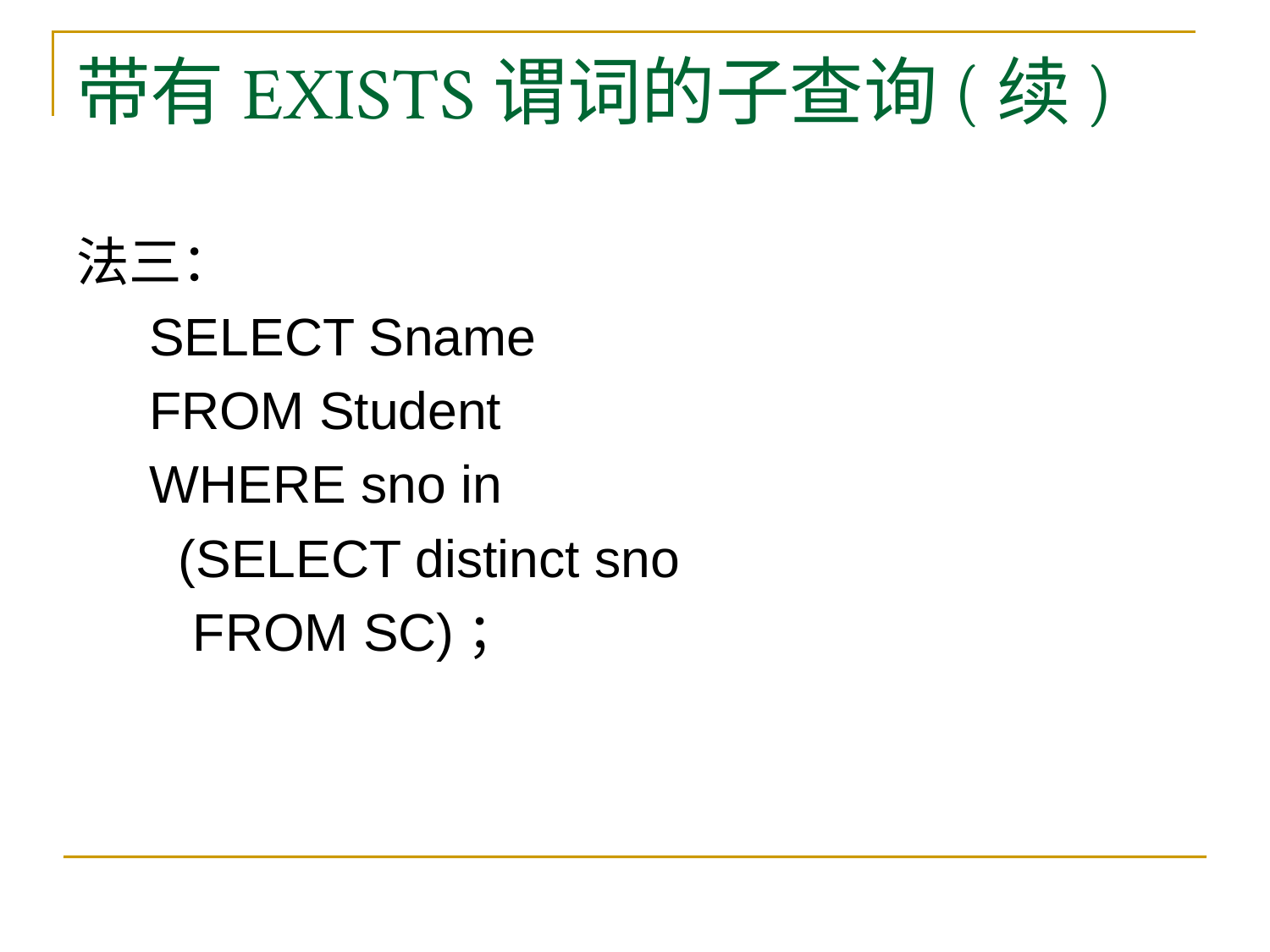

# 带有EXISTS谓词的子查询(续)
法三：
     SELECT Sname
     FROM Student
     WHERE sno in
       (SELECT distinct sno
        FROM SC)；